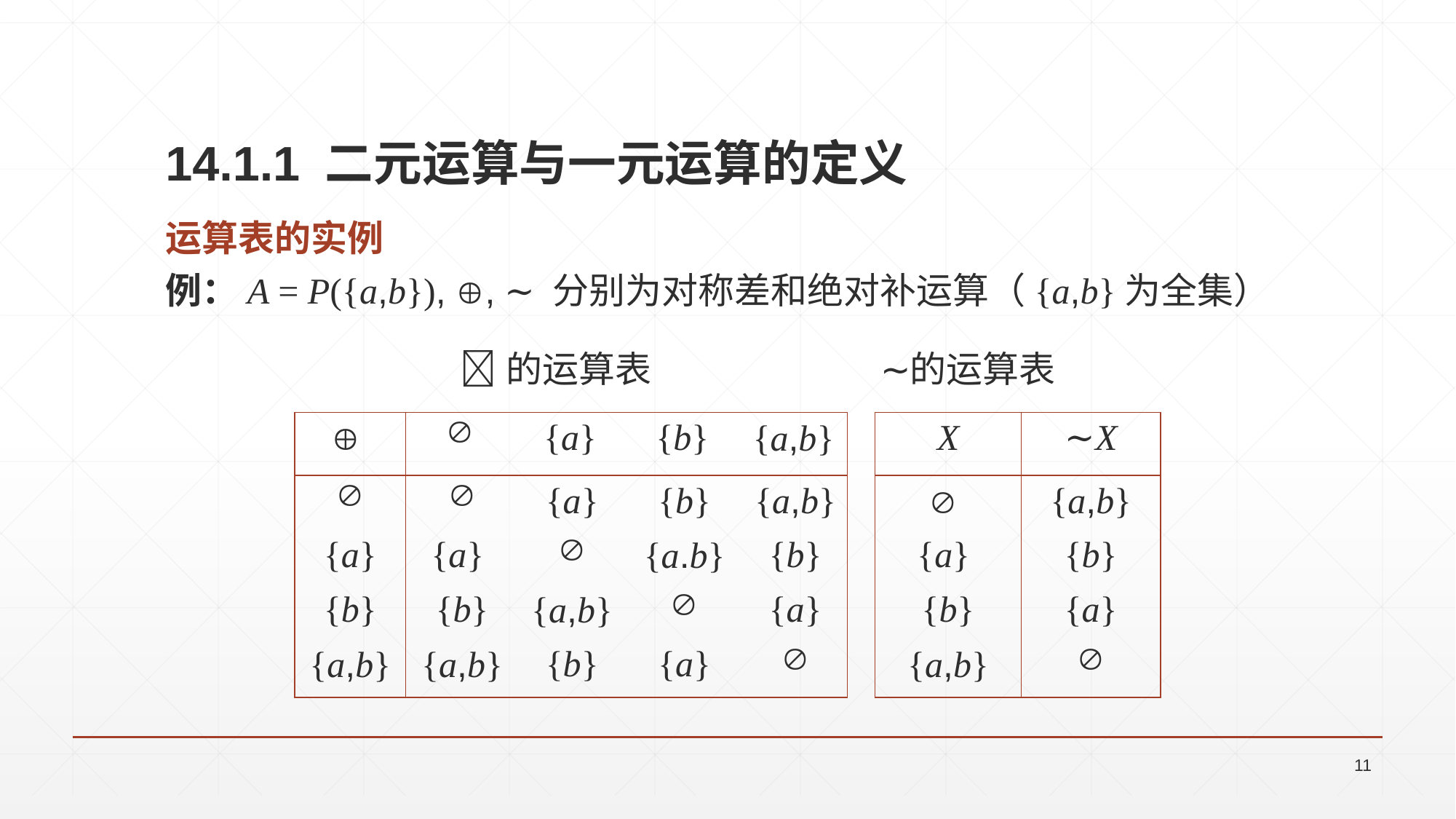

# 14.1.1 二元运算与一元运算的定义
运算表的实例
例：A = P({a,b}), ⊕, ∼ 分别为对称差和绝对补运算（{a,b}为全集）
                                    ⊕的运算表                            ∼的运算表
| ⊕ | ∅ | {a} | {b} | {a,b} |  | X | ∼X |
| --- | --- | --- | --- | --- | --- | --- | --- |
| ∅ | ∅ | {a} | {b} | {a,b} |  | ∅ | {a,b} |
| {a} | {a} | ∅ | {a.b} | {b} |  | {a} | {b} |
| {b} | {b} | {a,b} | ∅ | {a} |  | {b} | {a} |
| {a,b} | {a,b} | {b} | {a} | ∅ |  | {a,b} | ∅ |
11